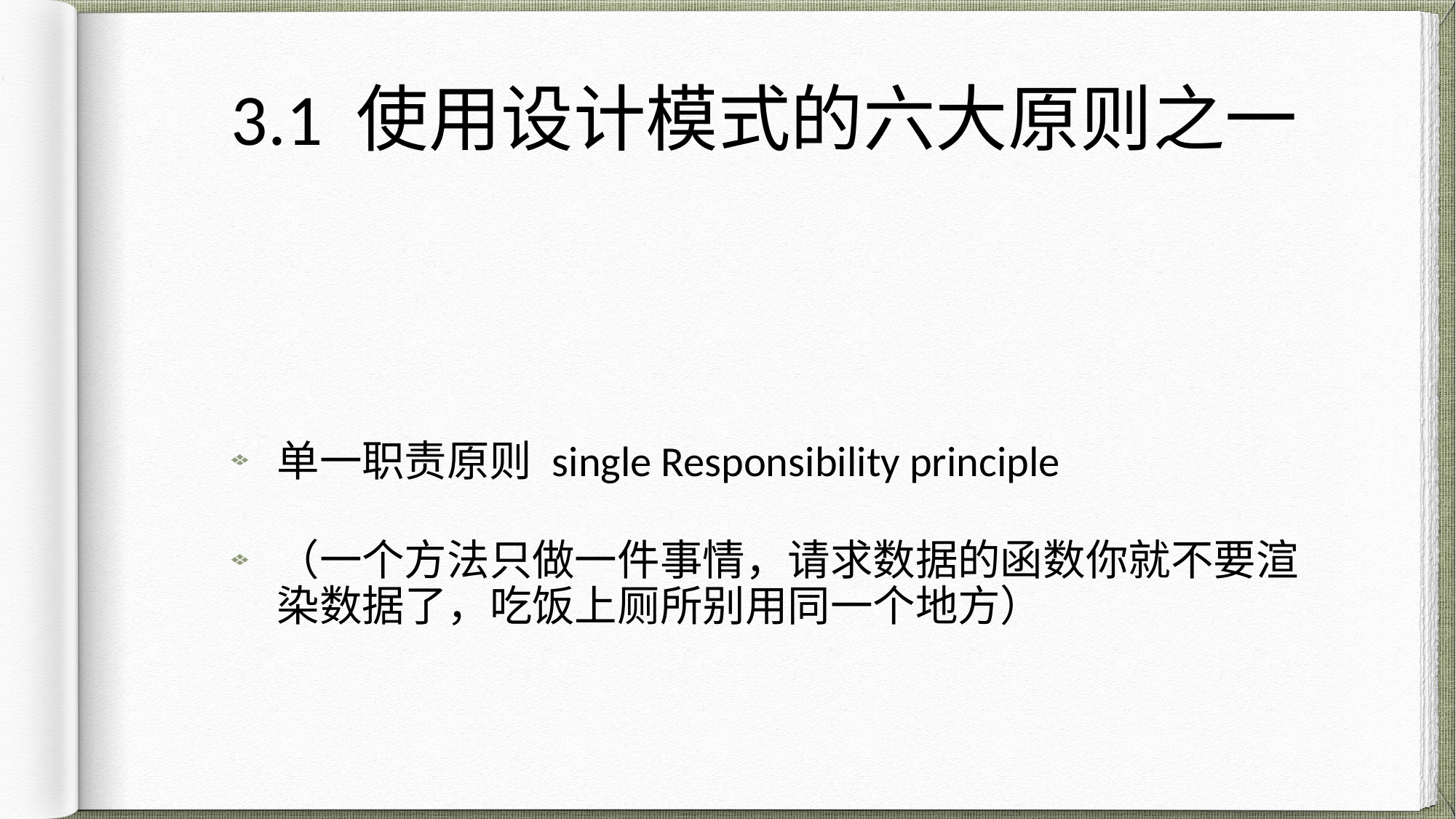

# 3.1 使用设计模式的六大原则之一

单一职责原则 single Responsibility principle
（一个方法只做一件事情，请求数据的函数你就不要渲染数据了，吃饭上厕所别用同一个地方）